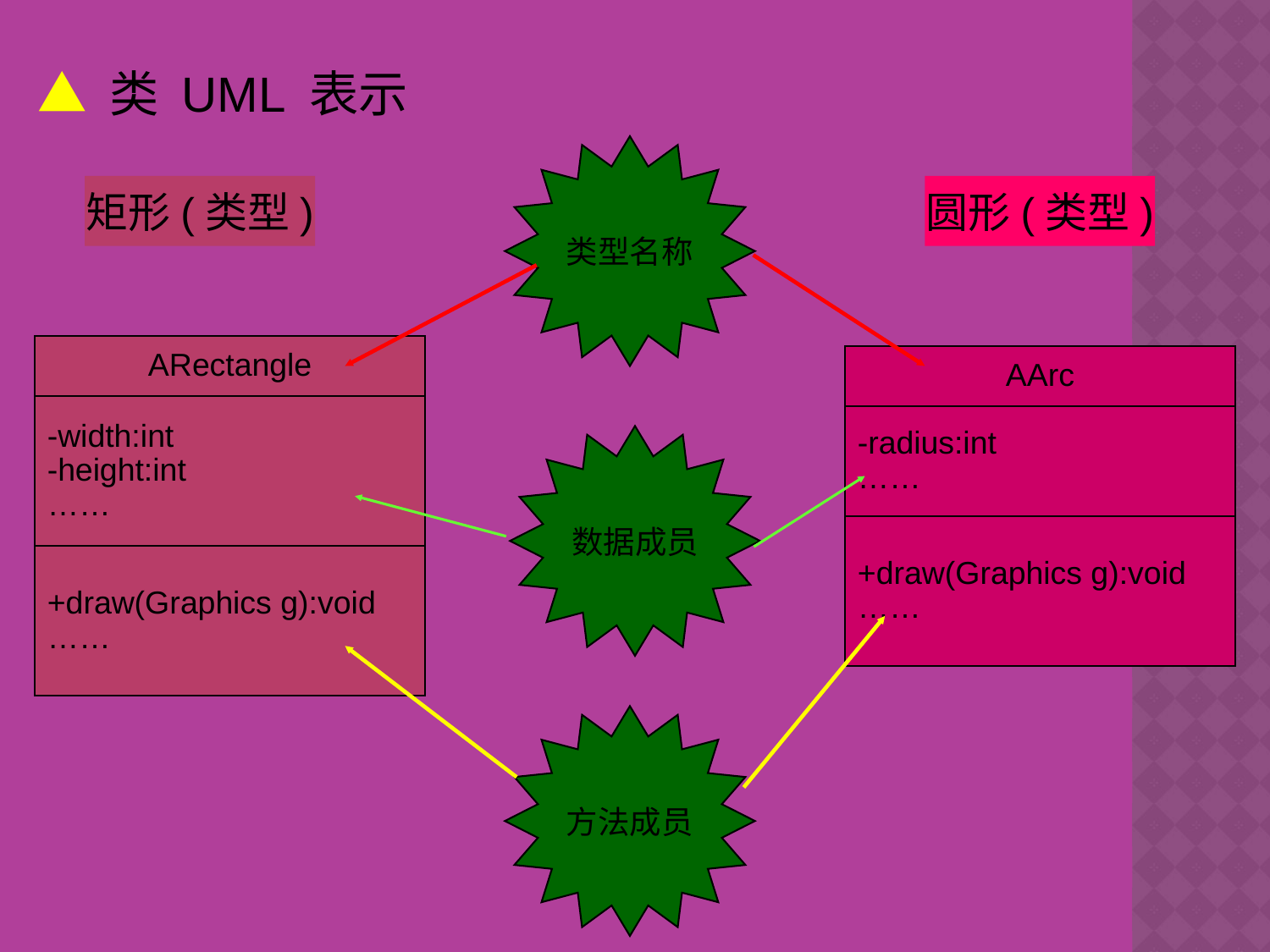

▲ 类 UML 表示
类型名称
矩形(类型)
圆形(类型)

ARectangle
-width:int
-height:int
……
+draw(Graphics g):void
……
AArc
-radius:int
……
+draw(Graphics g):void
……
数据成员

方法成员